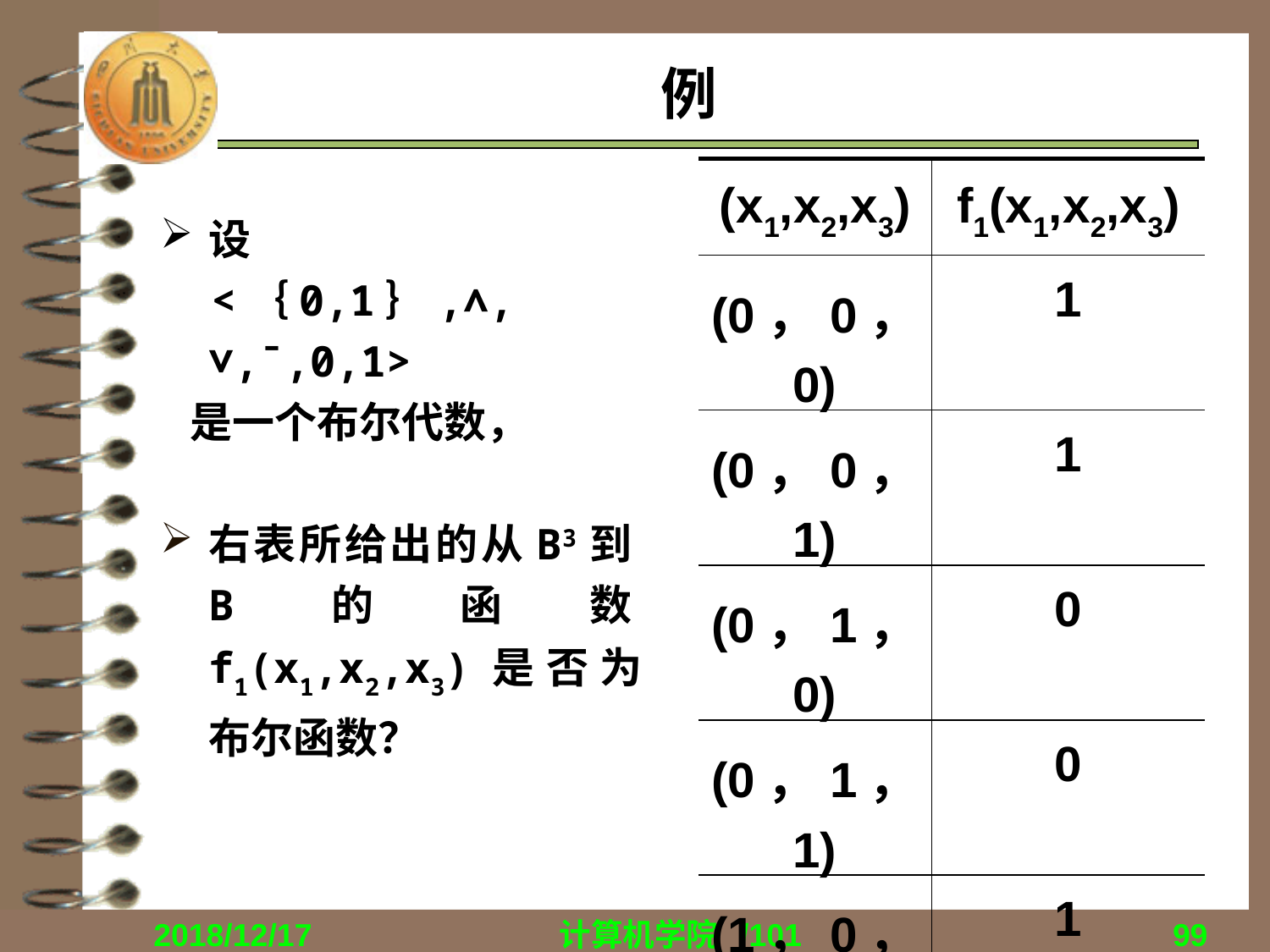

# 例
| (x1,x2,x3) | f1(x1,x2,x3) |
| --- | --- |
| (0，0，0) | 1 |
| (0，0，1) | 1 |
| (0，1，0) | 0 |
| (0，1，1) | 0 |
| (1，0，0) | 1 |
| (1，0，1) | 0 |
| (1，1，0) | 0 |
| (1，1，1) | 1 |
设
  <｛0,1｝,∧,
	∨,ˉ,0,1>
  是一个布尔代数，

右表所给出的从B3到B的函数f1(x1,x2,x3)是否为布尔函数？
2018/12/17
计算机学院  /101
99